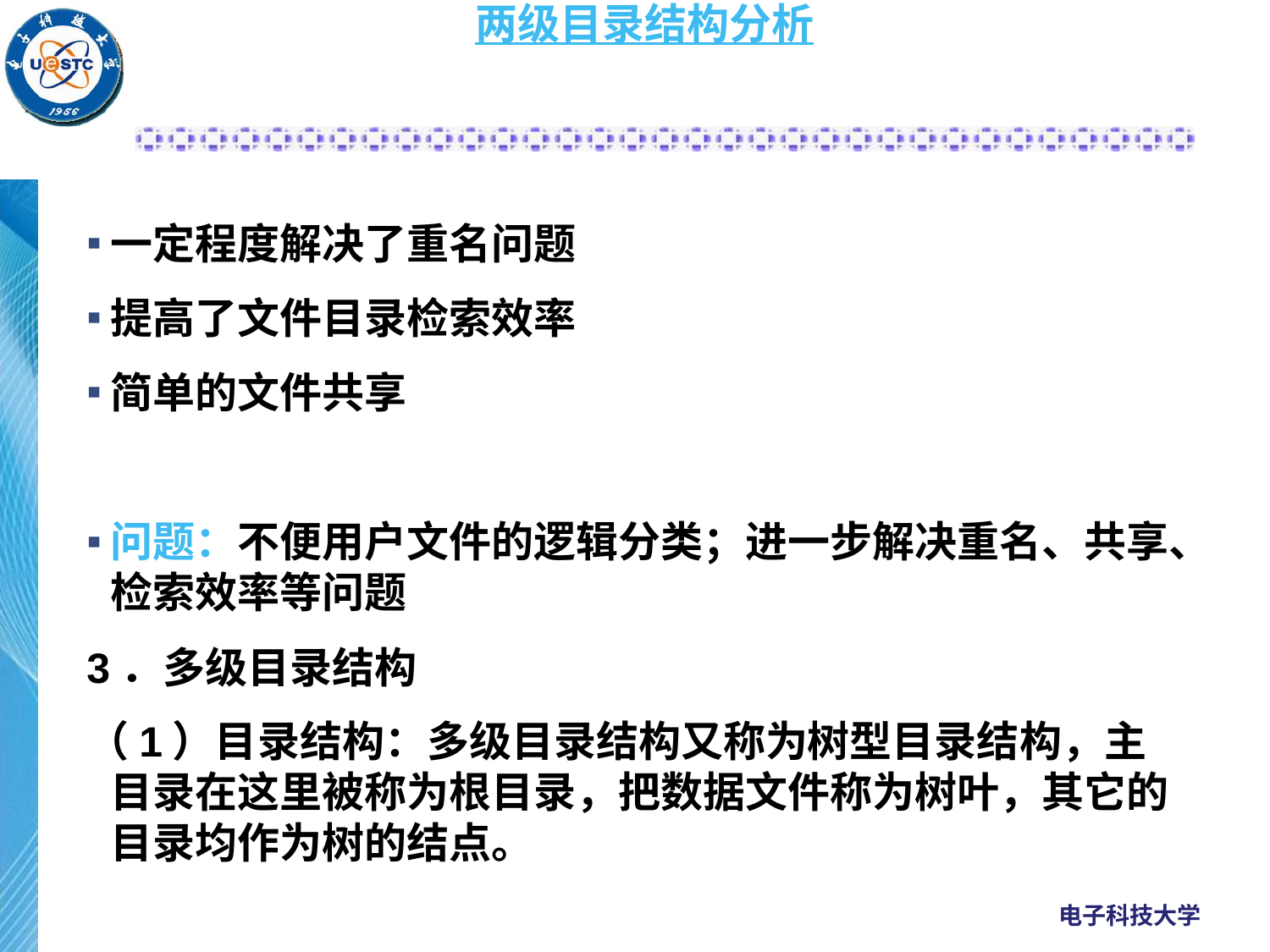

# 两级目录结构分析

一定程度解决了重名问题
提高了文件目录检索效率
简单的文件共享

问题：不便用户文件的逻辑分类；进一步解决重名、共享、检索效率等问题
3．多级目录结构
（1）目录结构：多级目录结构又称为树型目录结构，主目录在这里被称为根目录，把数据文件称为树叶，其它的目录均作为树的结点。